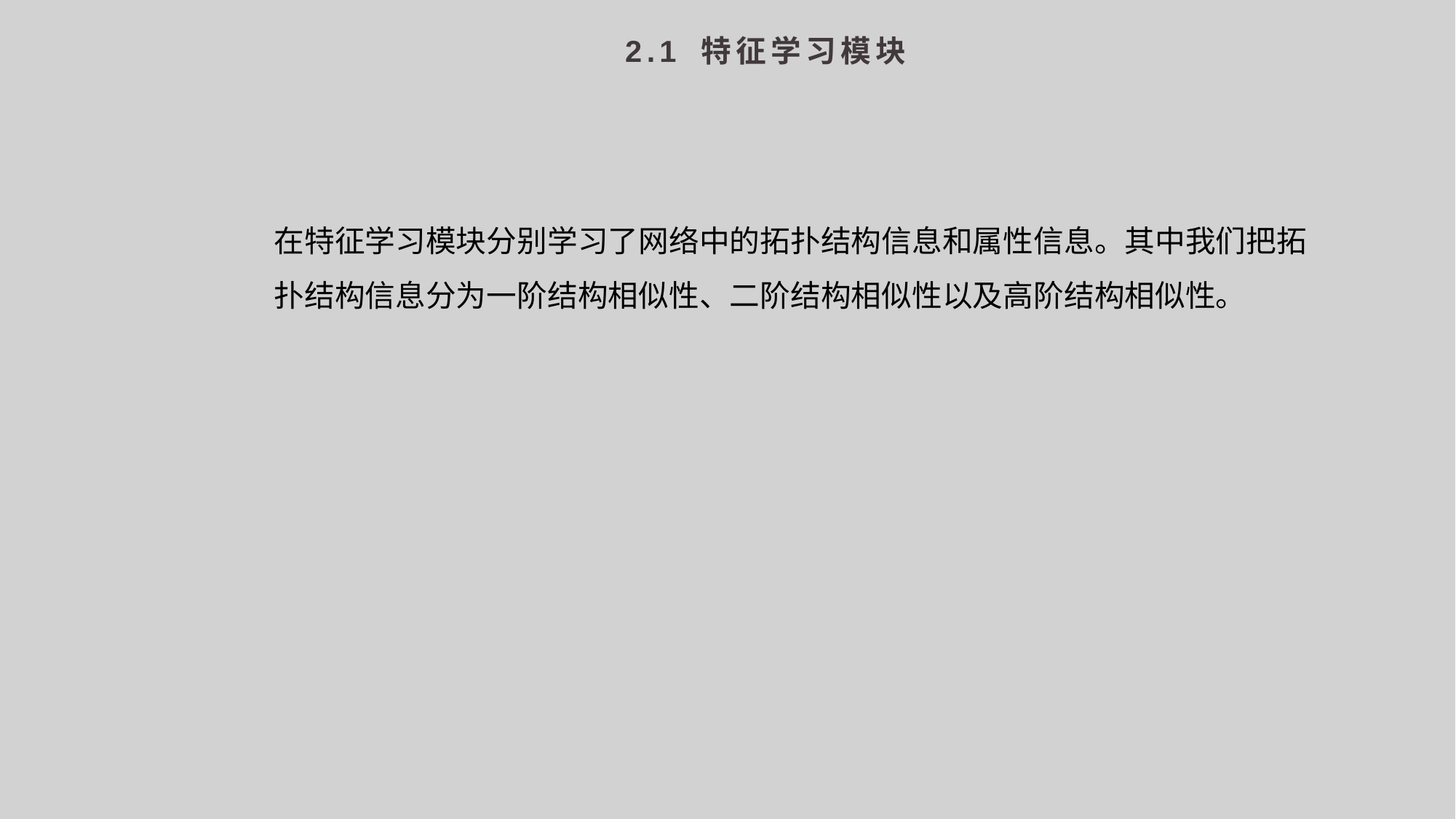

2.1 特征学习模块
在特征学习模块分别学习了网络中的拓扑结构信息和属性信息。其中我们把拓扑结构信息分为一阶结构相似性、二阶结构相似性以及高阶结构相似性。